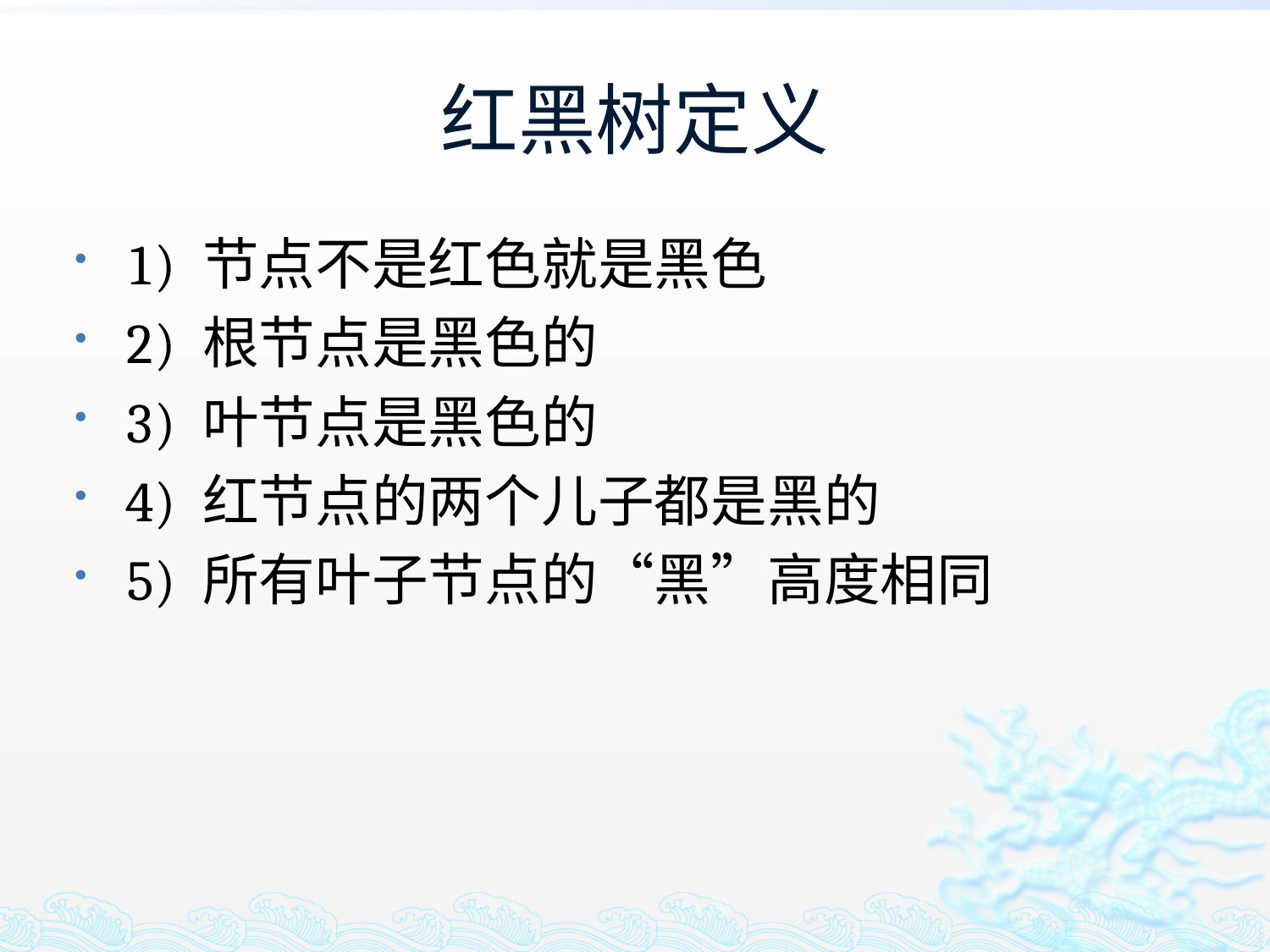

# 红黑树定义
1) 节点不是红色就是黑色
2) 根节点是黑色的
3) 叶节点是黑色的
4) 红节点的两个儿子都是黑的
5) 所有叶子节点的“黑”高度相同